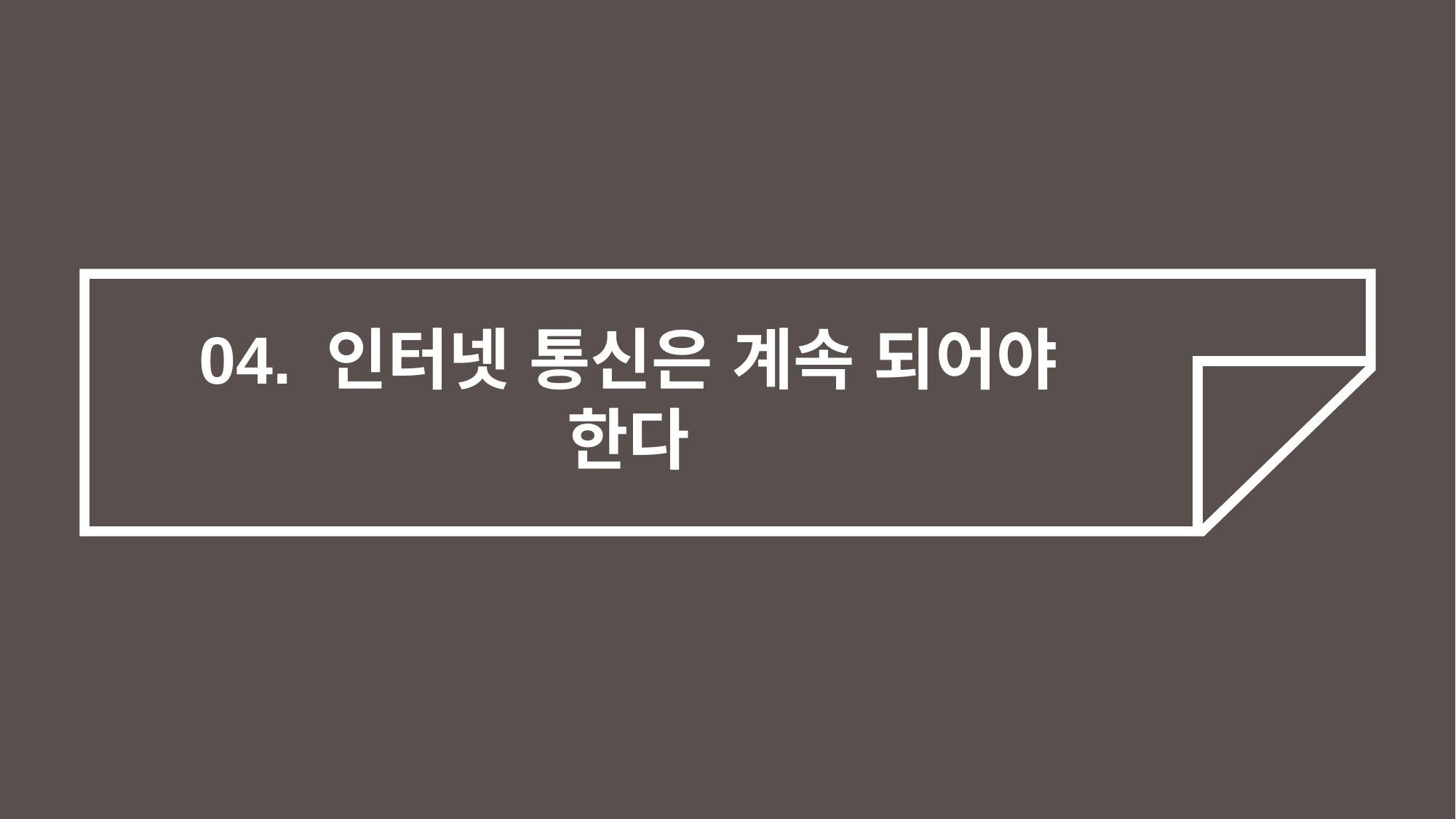

# 04. 인터넷 통신은 계속 되어야 한다